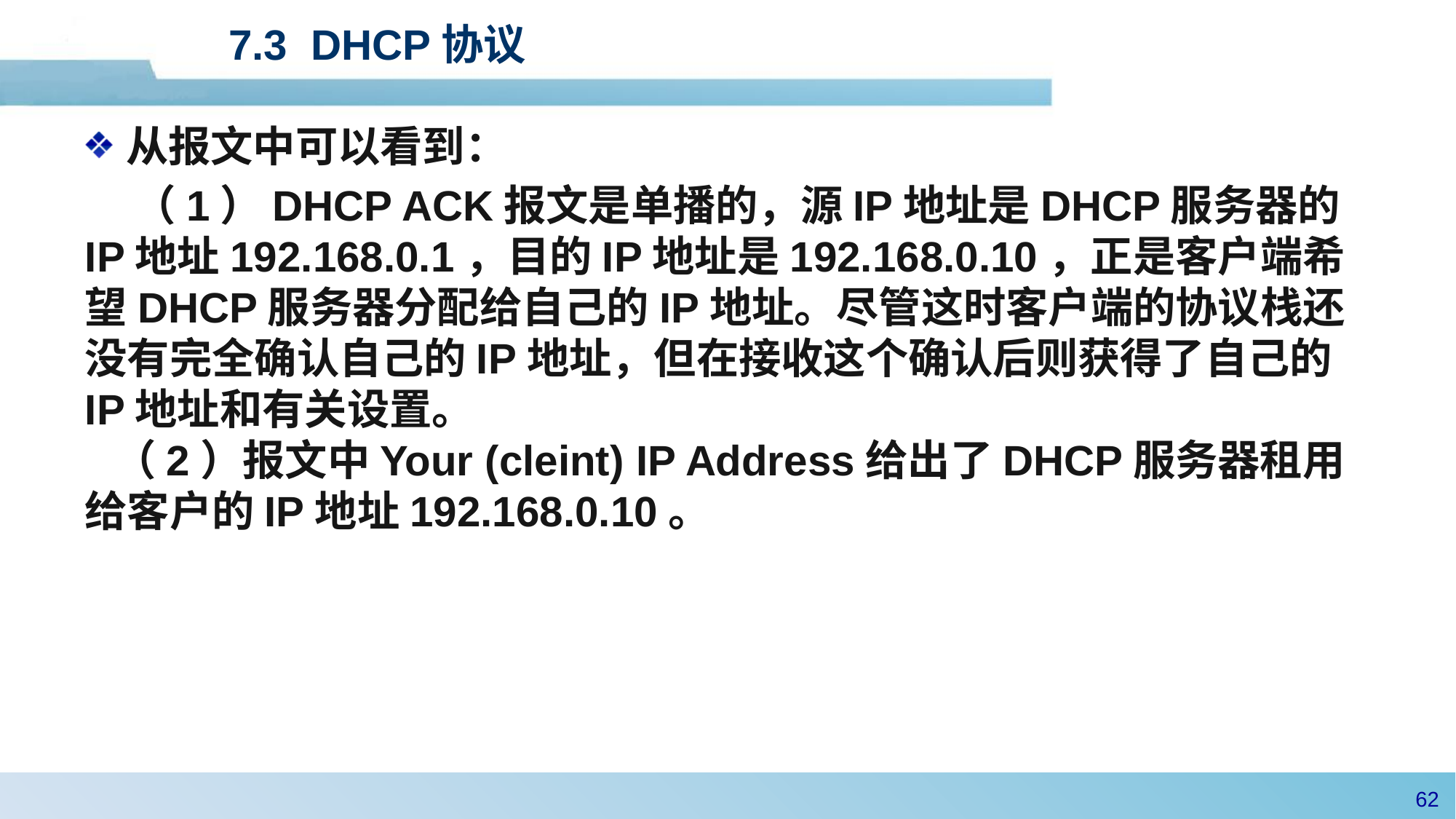

#
7.3  DHCP协议
从报文中可以看到：
    （1）DHCP ACK报文是单播的，源IP地址是DHCP服务器的IP地址192.168.0.1，目的IP地址是192.168.0.10，正是客户端希望DHCP服务器分配给自己的IP地址。尽管这时客户端的协议栈还没有完全确认自己的IP地址，但在接收这个确认后则获得了自己的IP地址和有关设置。
   （2）报文中Your (cleint) IP Address给出了DHCP服务器租用给客户的IP地址192.168.0.10。
62